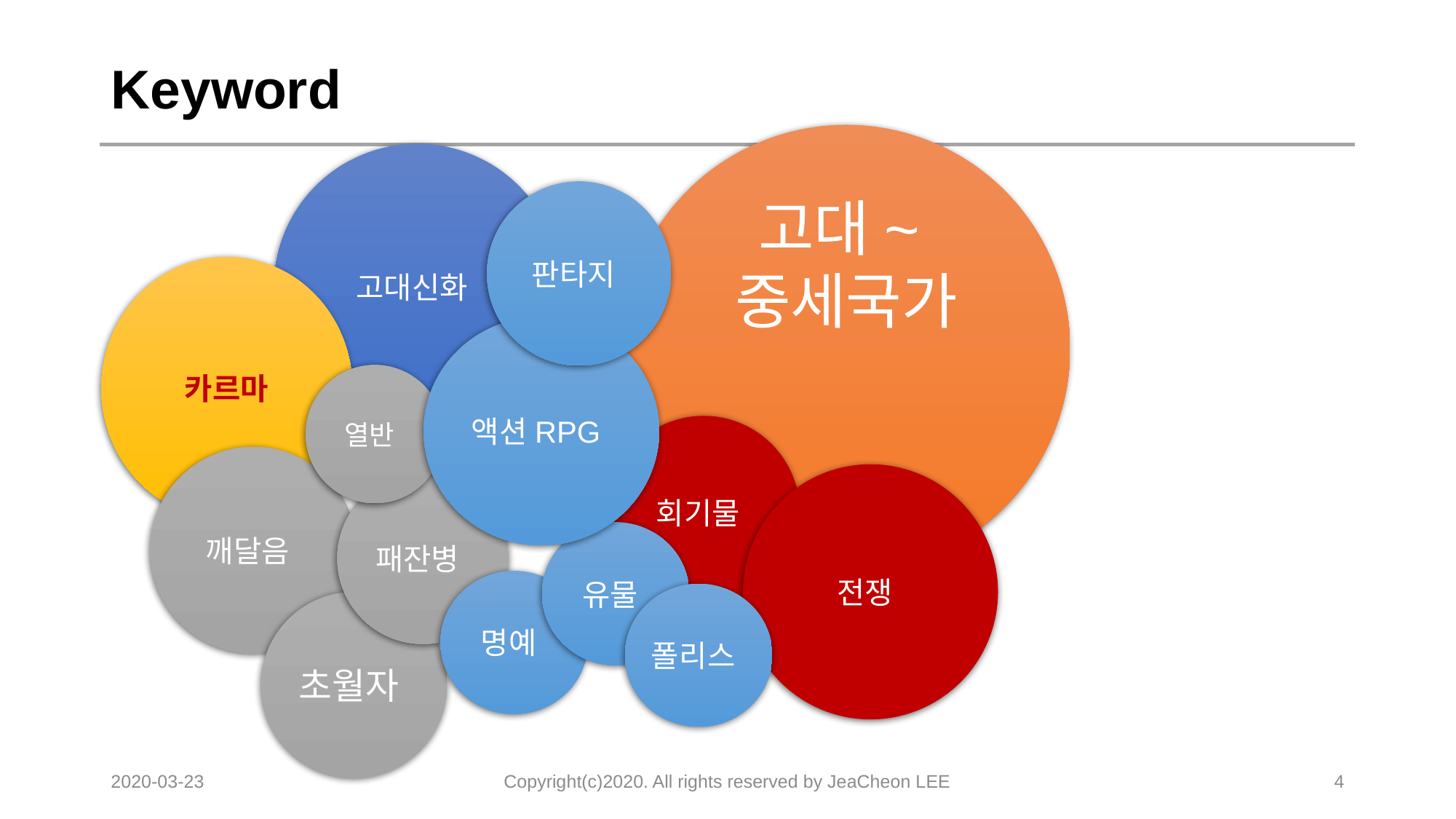

# Keyword
고대~중세국가
고대신화
판타지
카르마
액션RPG
열반
회기물
깨달음
전쟁
패잔병
유물
명예
폴리스
초월자

2020-03-23
Copyright(c)2020. All rights reserved by JeaCheon LEE
4